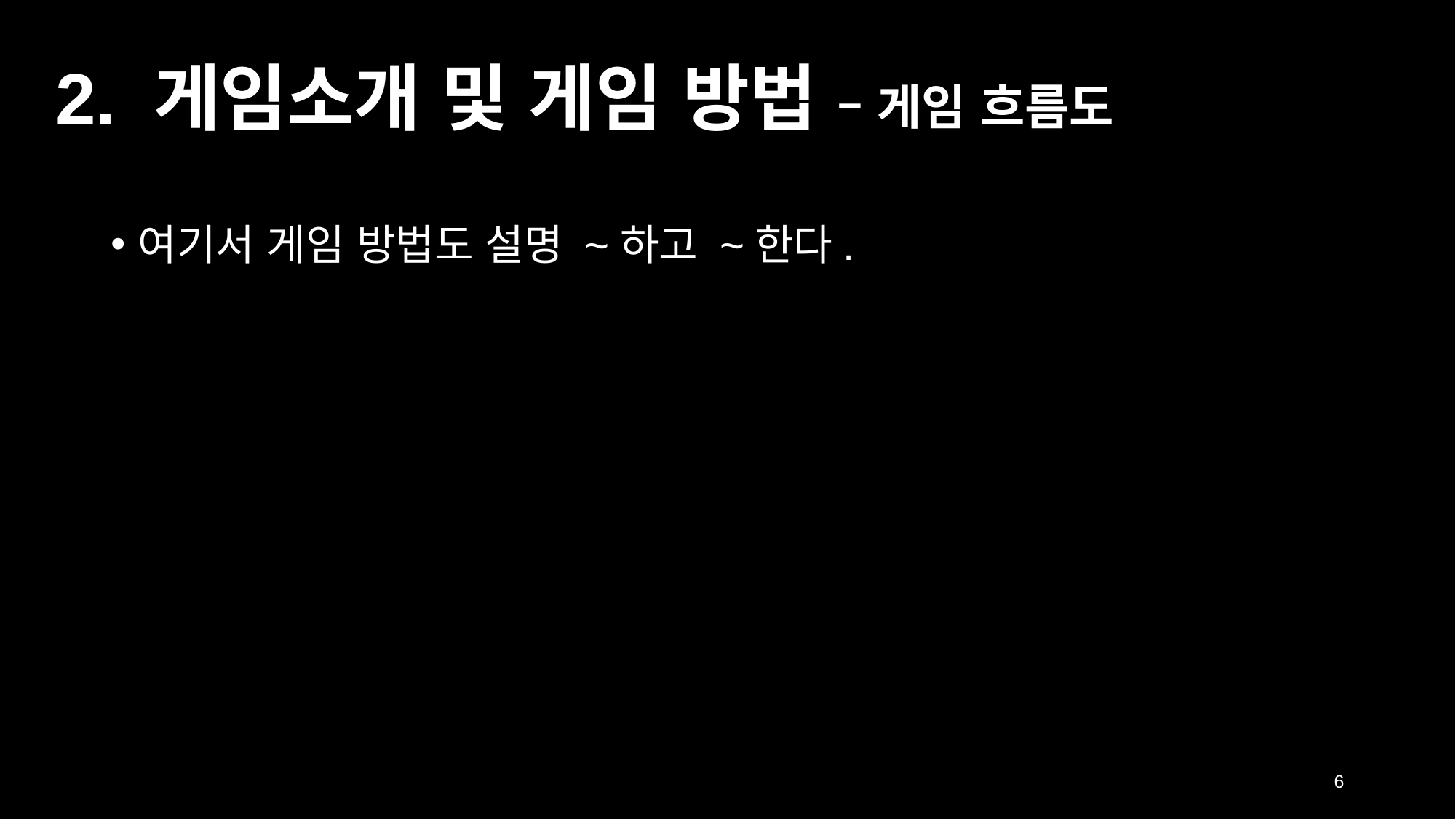

2. 게임소개 및 게임 방법 – 게임 흐름도
여기서 게임 방법도 설명 ~하고 ~한다.
6